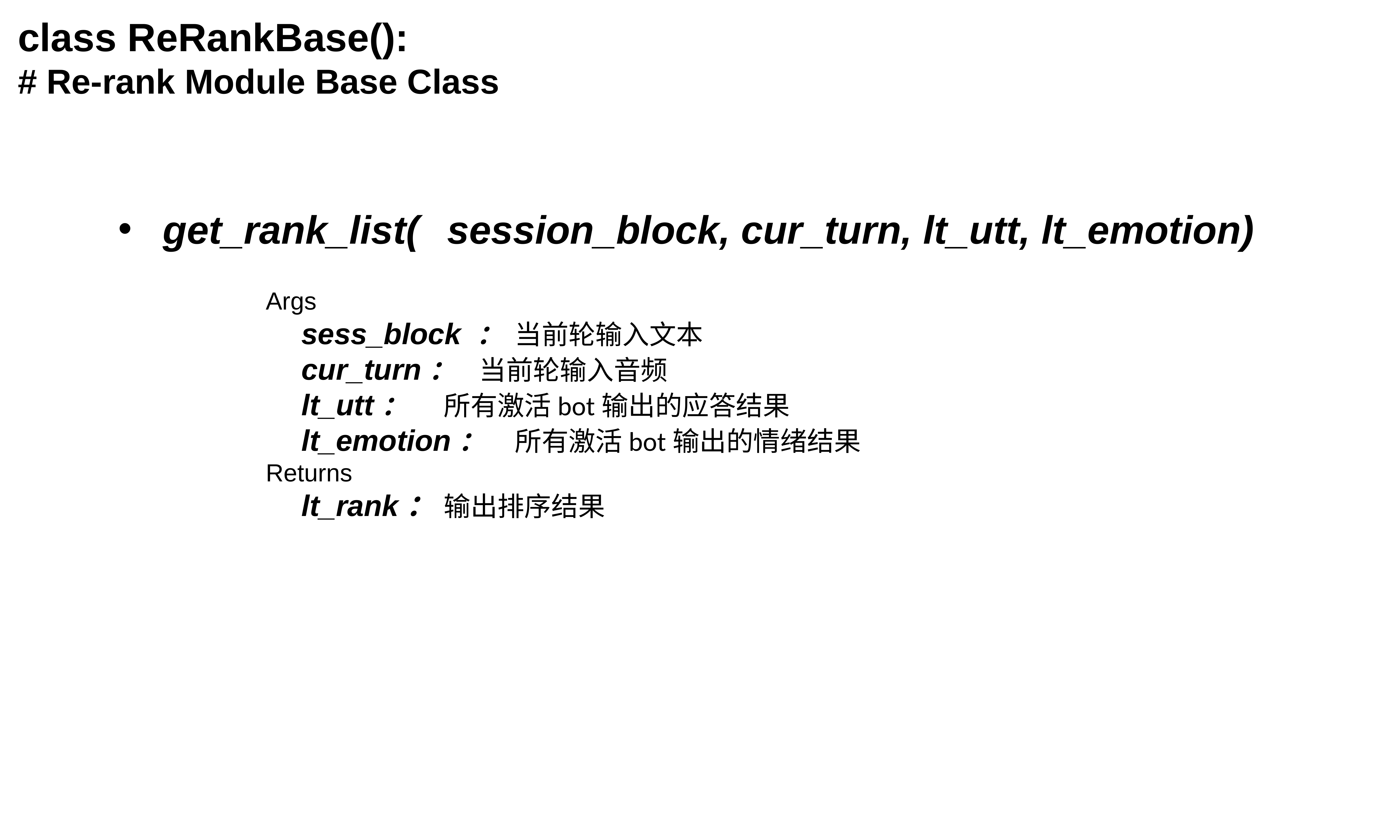

class ReRankBase():
# Re-rank Module Base Class
get_rank_list(	session_block, cur_turn, lt_utt, lt_emotion)
Args
	sess_block ：	当前轮输入文本
	cur_turn：	当前轮输入音频
	lt_utt：		所有激活bot输出的应答结果
	lt_emotion：	所有激活bot输出的情绪结果
Returns
	lt_rank：	输出排序结果